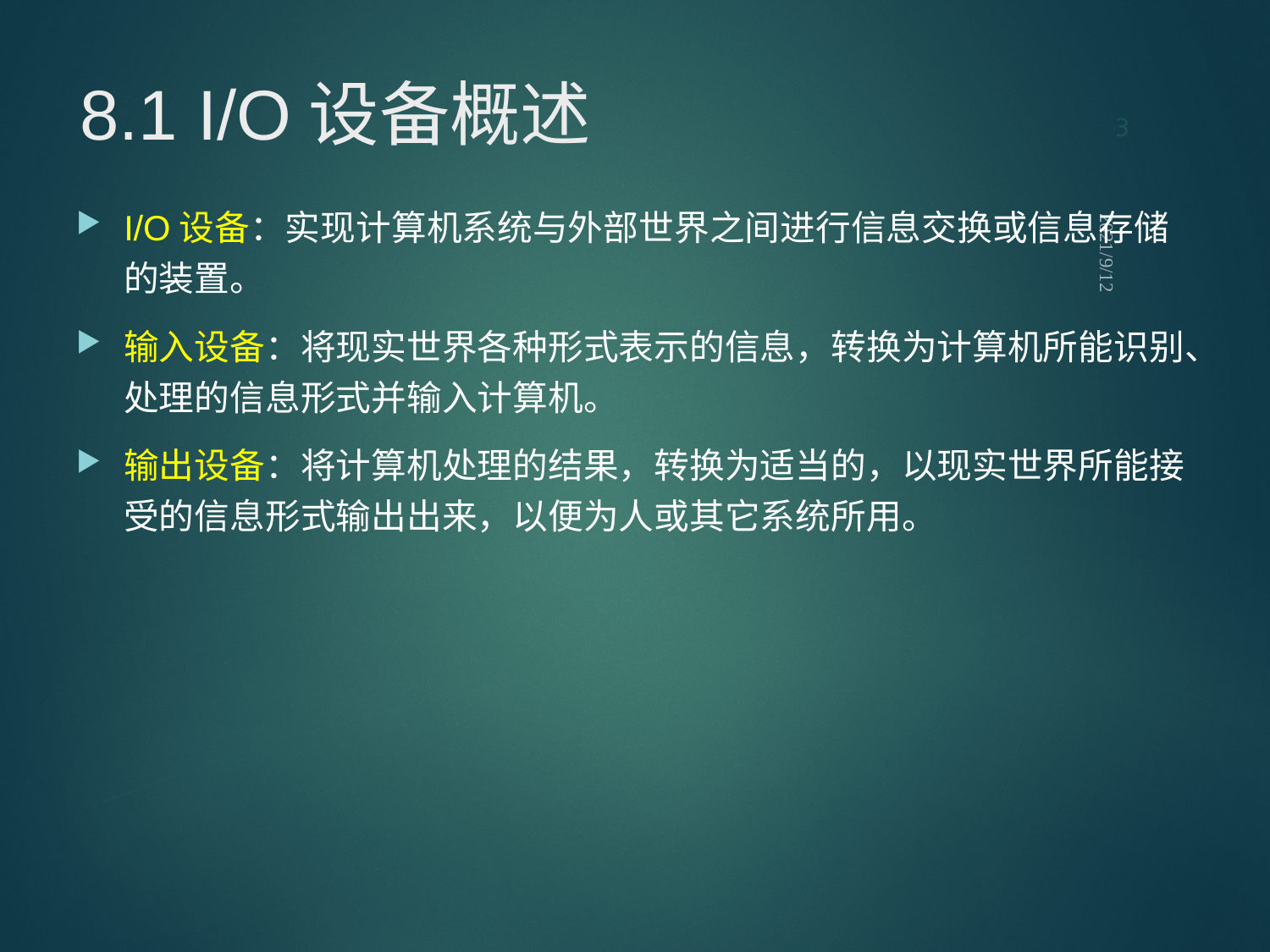

3
# 8.1 I/O设备概述
I/O设备：实现计算机系统与外部世界之间进行信息交换或信息存储的装置。
输入设备：将现实世界各种形式表示的信息，转换为计算机所能识别、处理的信息形式并输入计算机。
输出设备：将计算机处理的结果，转换为适当的，以现实世界所能接受的信息形式输出出来，以便为人或其它系统所用。
2021/9/12